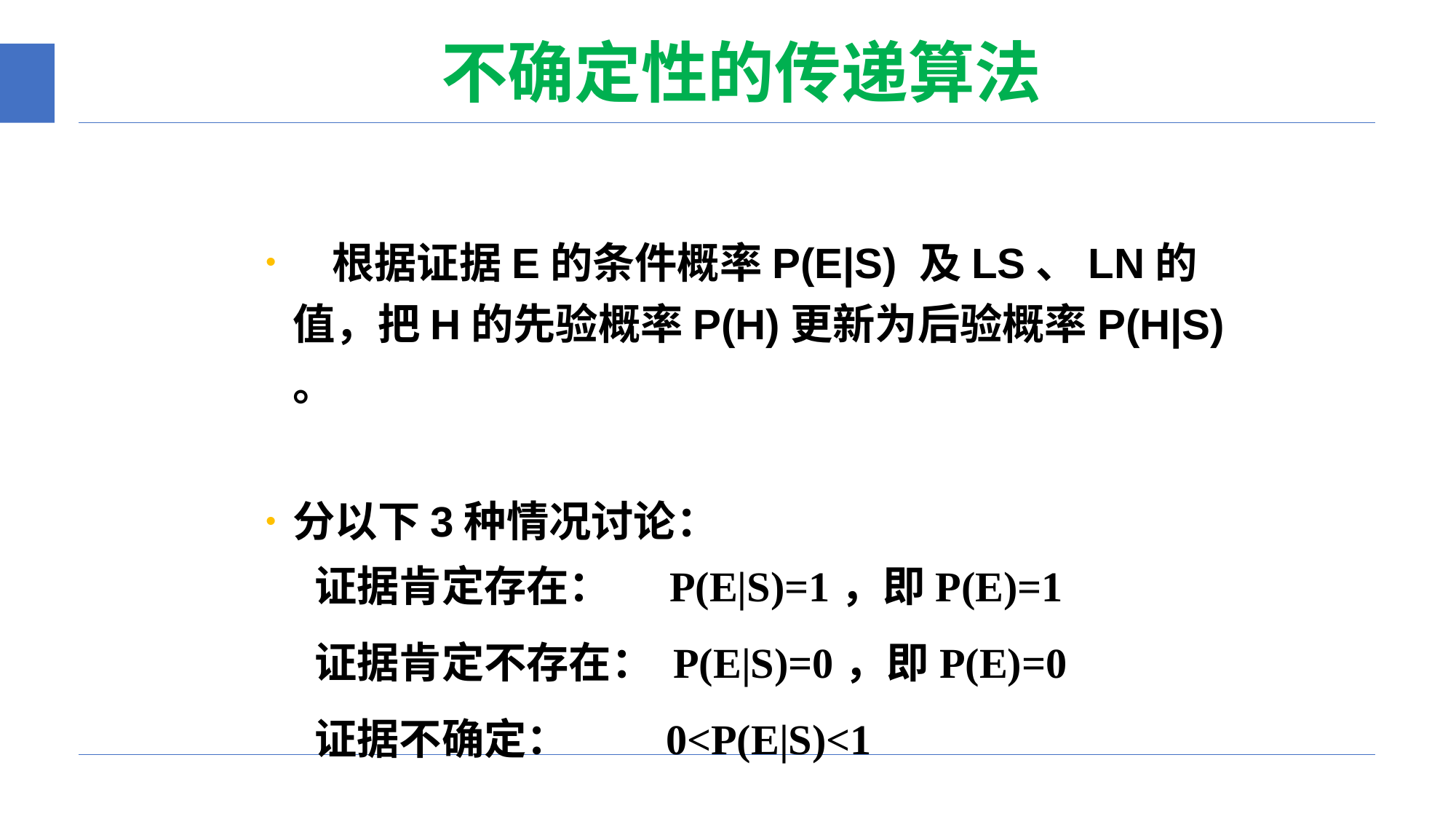

# 不确定性的传递算法
   根据证据E的条件概率P(E|S) 及LS、LN的值，把H的先验概率P(H)更新为后验概率P(H|S) 。

分以下3种情况讨论：
    证据肯定存在：     P(E|S)=1，即P(E)=1
    证据肯定不存在： P(E|S)=0，即P(E)=0
    证据不确定：         0<P(E|S)<1